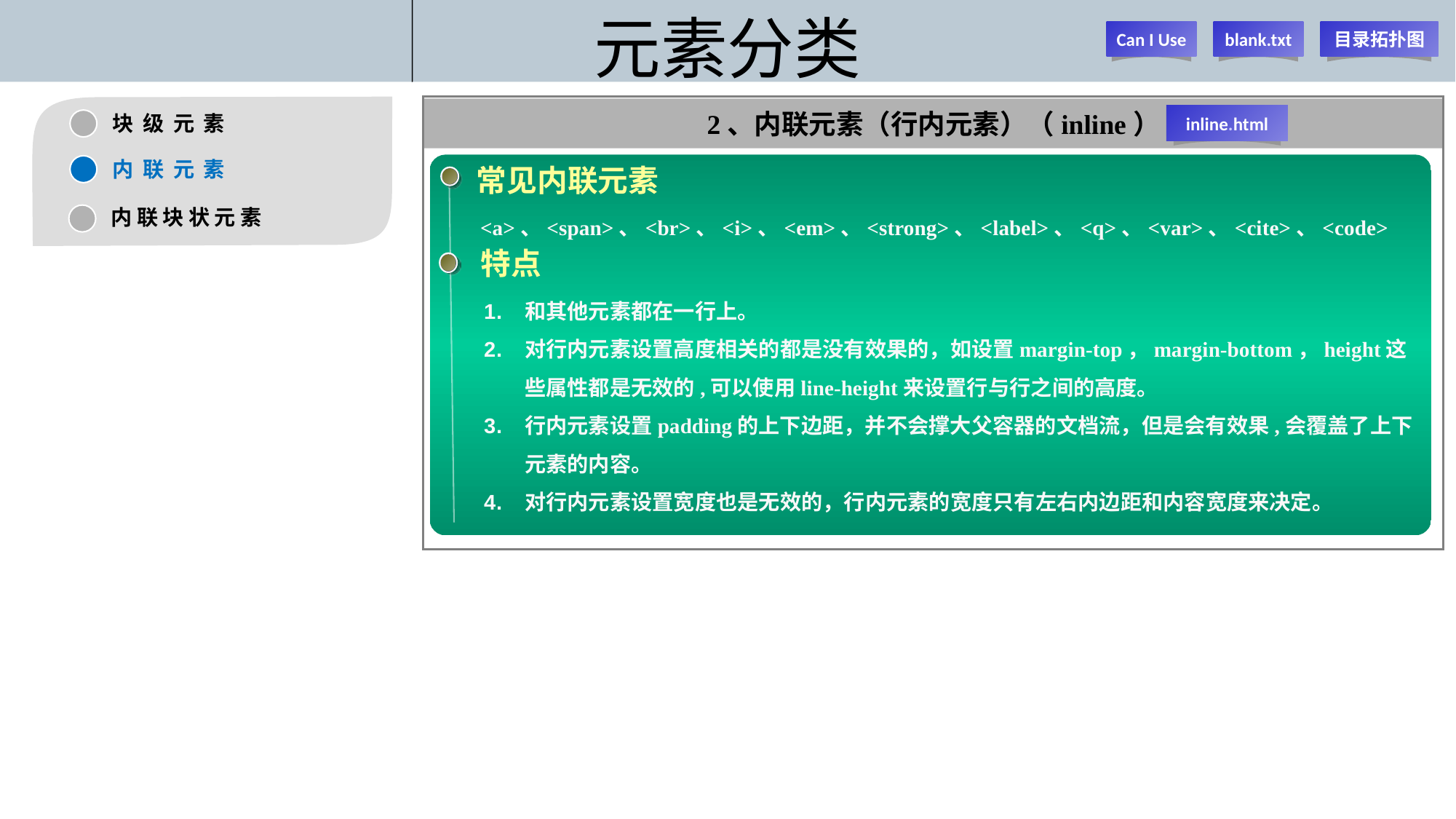

# 元素分类
Can I Use

blank.txt

目录拓扑图

2、内联元素（行内元素）（inline）

块级元素
inline.html

内联元素

常见内联元素

<a>、<span>、<br>、<i>、<em>、<strong>、<label>、<q>、<var>、<cite>、<code>
内联块状元素

特点

和其他元素都在一行上。
对行内元素设置高度相关的都是没有效果的，如设置margin-top，margin-bottom，height这些属性都是无效的,可以使用line-height来设置行与行之间的高度。
行内元素设置padding的上下边距，并不会撑大父容器的文档流，但是会有效果,会覆盖了上下元素的内容。
对行内元素设置宽度也是无效的，行内元素的宽度只有左右内边距和内容宽度来决定。